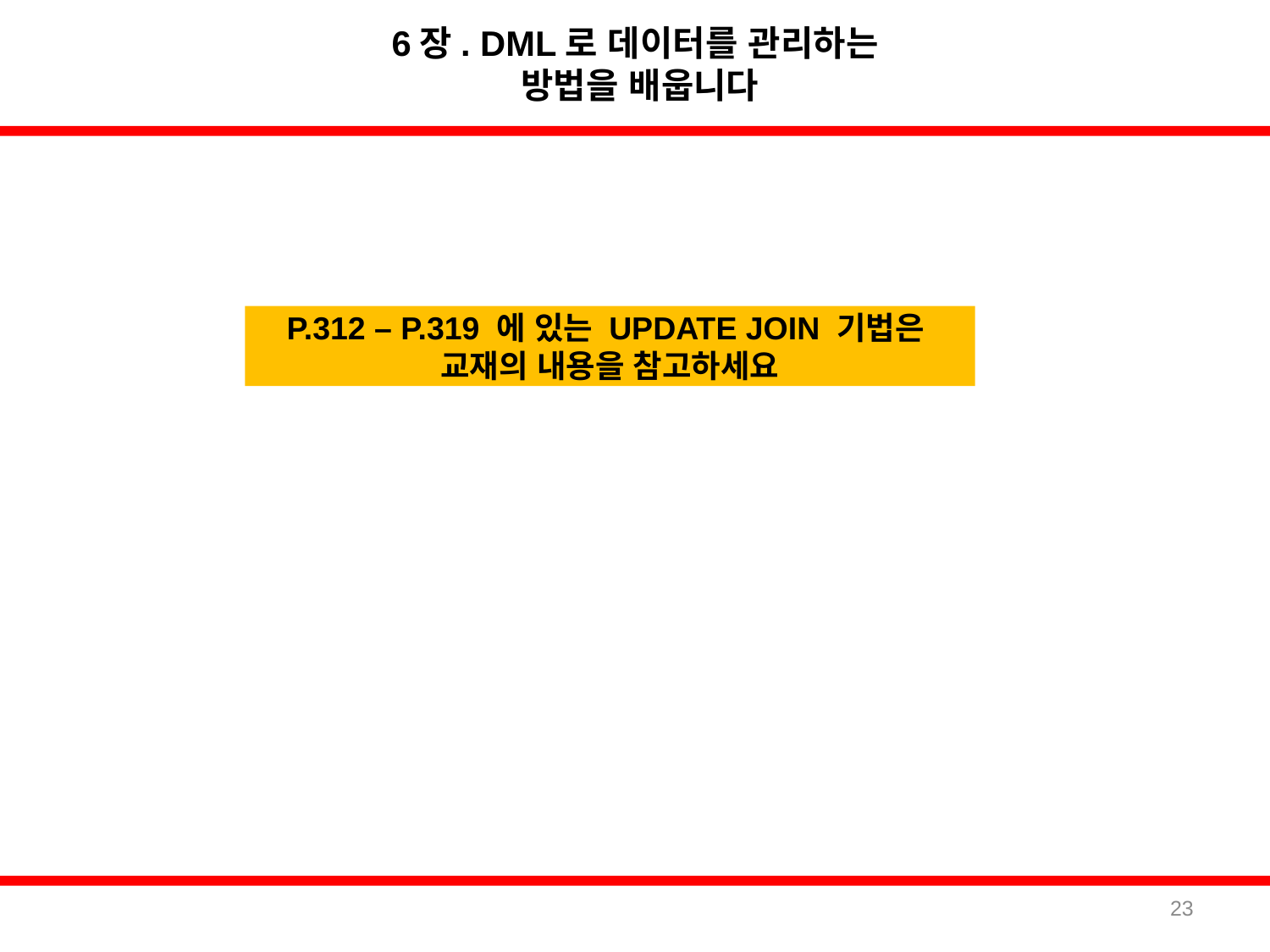

6장. DML로 데이터를 관리하는
방법을 배웁니다

P.312 – P.319 에 있는 UPDATE JOIN 기법은
교재의 내용을 참고하세요

23